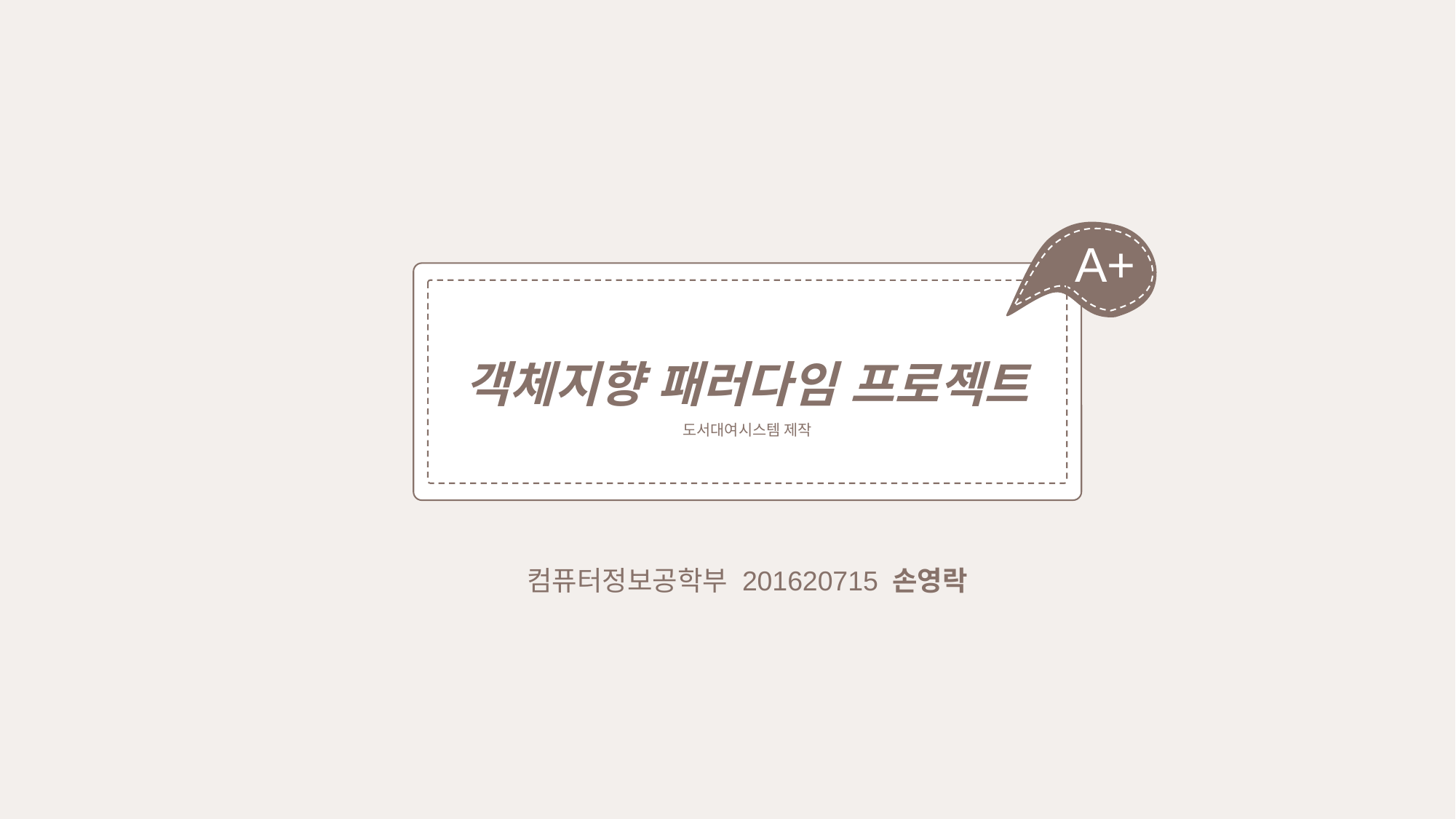

A+

객체지향 패러다임 프로젝트
도서대여시스템 제작

컴퓨터정보공학부 201620715 손영락